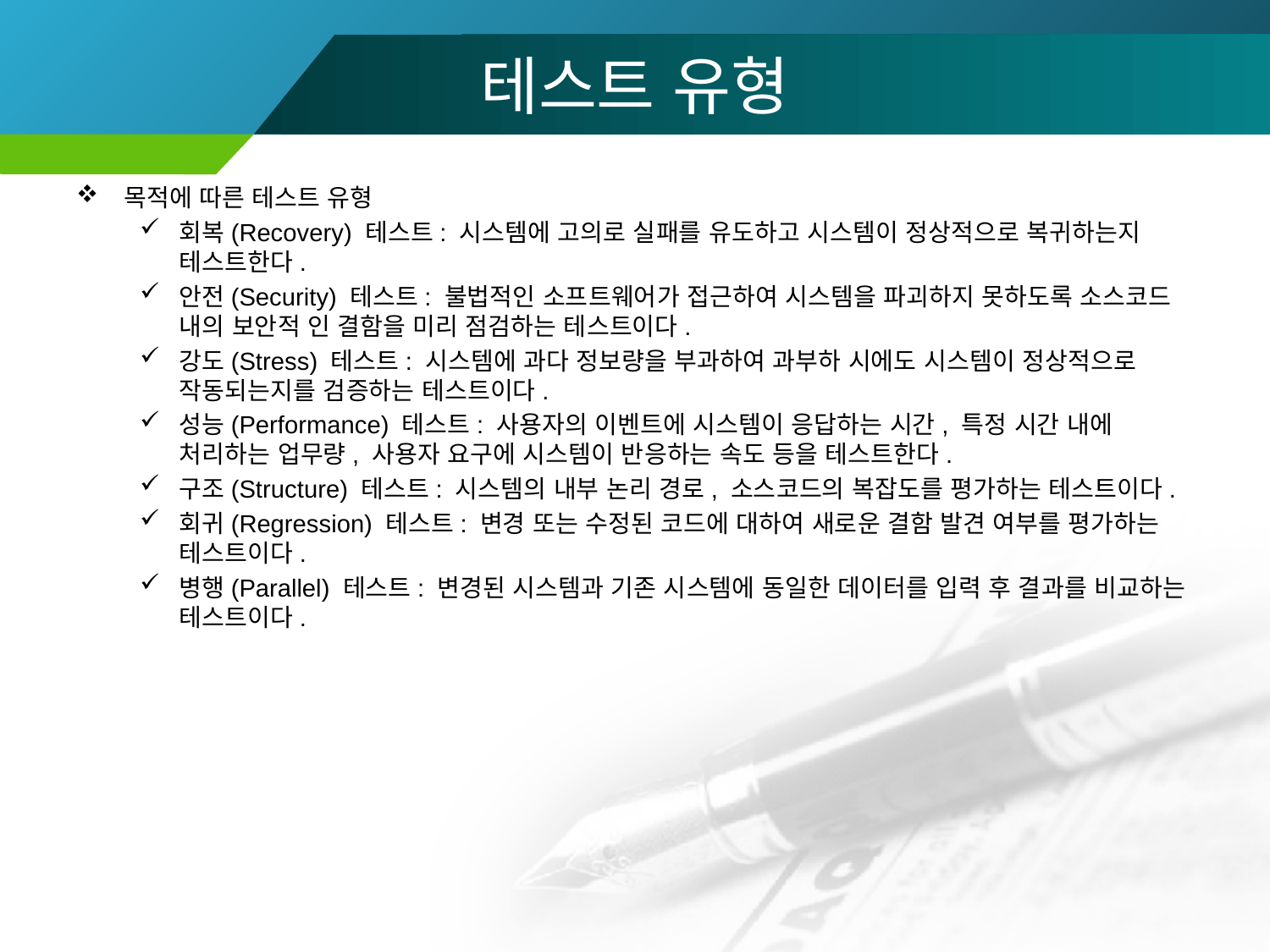

# 테스트 유형
목적에 따른 테스트 유형
회복(Recovery) 테스트: 시스템에 고의로 실패를 유도하고 시스템이 정상적으로 복귀하는지 테스트한다.
안전(Security) 테스트: 불법적인 소프트웨어가 접근하여 시스템을 파괴하지 못하도록 소스코드 내의 보안적 인 결함을 미리 점검하는 테스트이다.
강도(Stress) 테스트: 시스템에 과다 정보량을 부과하여 과부하 시에도 시스템이 정상적으로 작동되는지를 검증하는 테스트이다.
성능(Performance) 테스트: 사용자의 이벤트에 시스템이 응답하는 시간, 특정 시간 내에 처리하는 업무량, 사용자 요구에 시스템이 반응하는 속도 등을 테스트한다.
구조(Structure) 테스트: 시스템의 내부 논리 경로, 소스코드의 복잡도를 평가하는 테스트이다.
회귀(Regression) 테스트: 변경 또는 수정된 코드에 대하여 새로운 결함 발견 여부를 평가하는 테스트이다.
병행(Parallel) 테스트: 변경된 시스템과 기존 시스템에 동일한 데이터를 입력 후 결과를 비교하는 테스트이다.